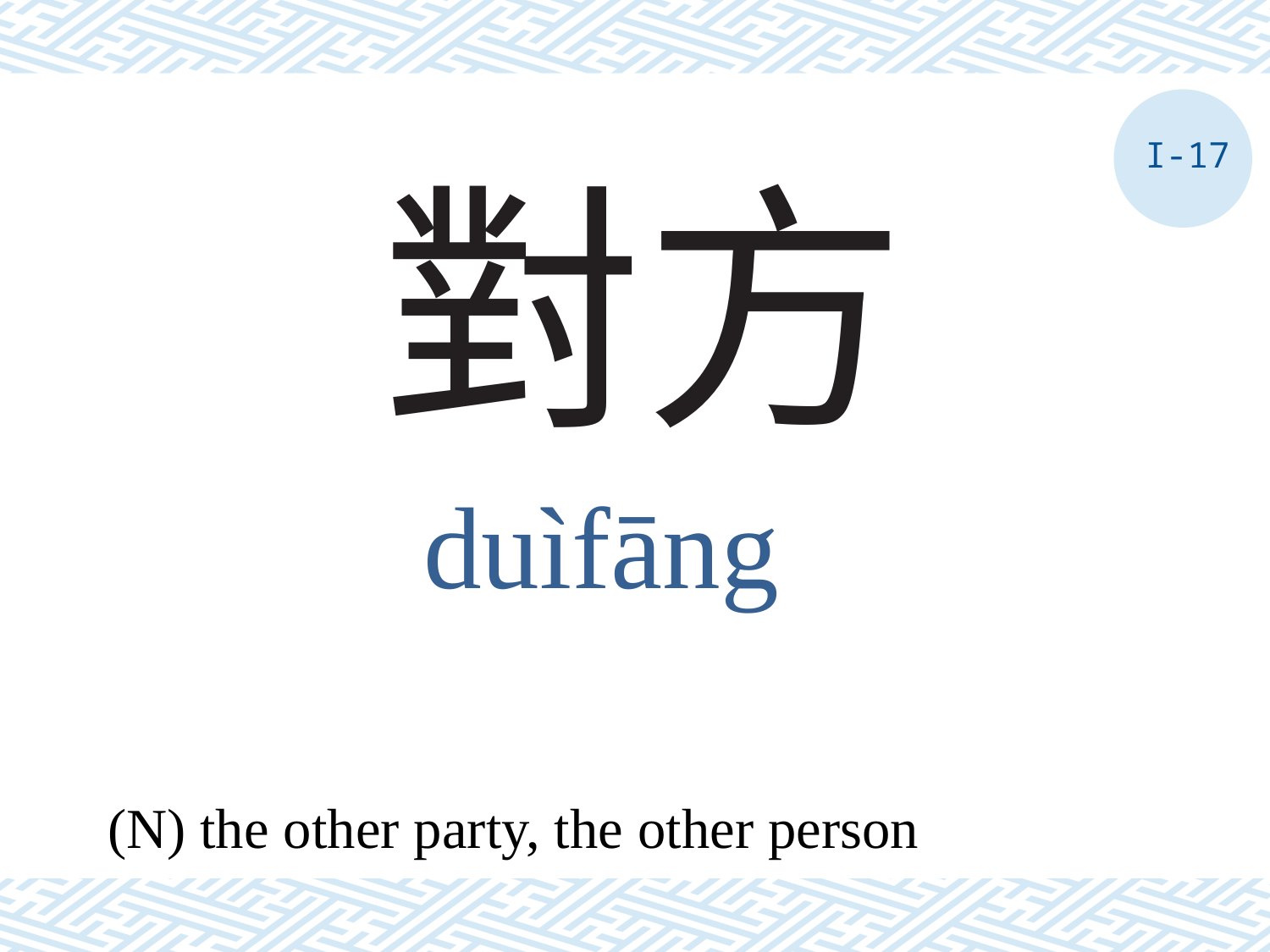

I-17

# 對方
duìfāng
(N) the other party, the other person